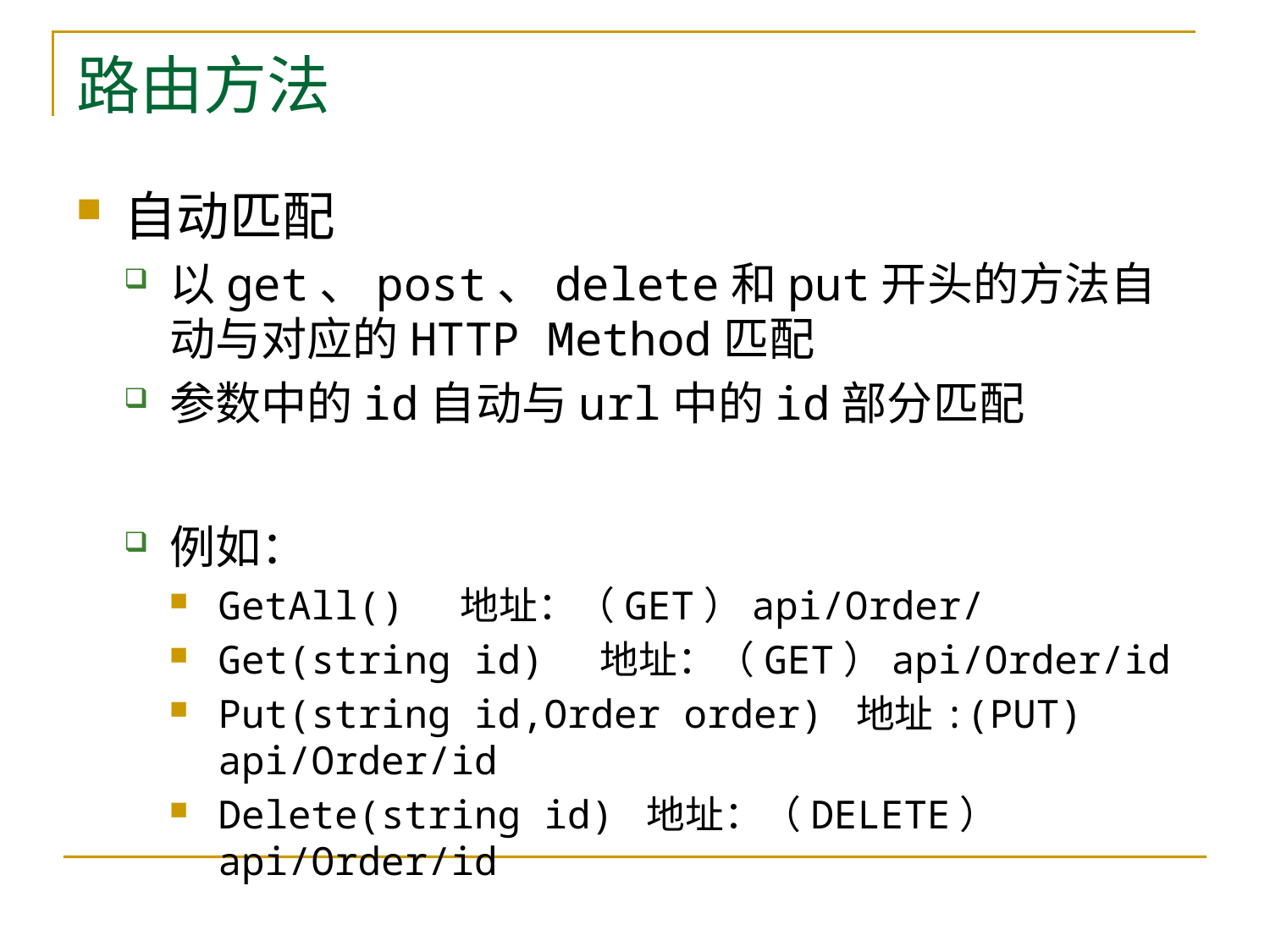

# 路由方法
自动匹配
以get、post、delete和put开头的方法自动与对应的HTTP Method匹配
参数中的id自动与url中的id部分匹配

例如：
GetAll()  地址：（GET）api/Order/
Get(string id)  地址：（GET）api/Order/id
Put(string id,Order order) 地址:(PUT) api/Order/id
Delete(string id) 地址：（DELETE） api/Order/id